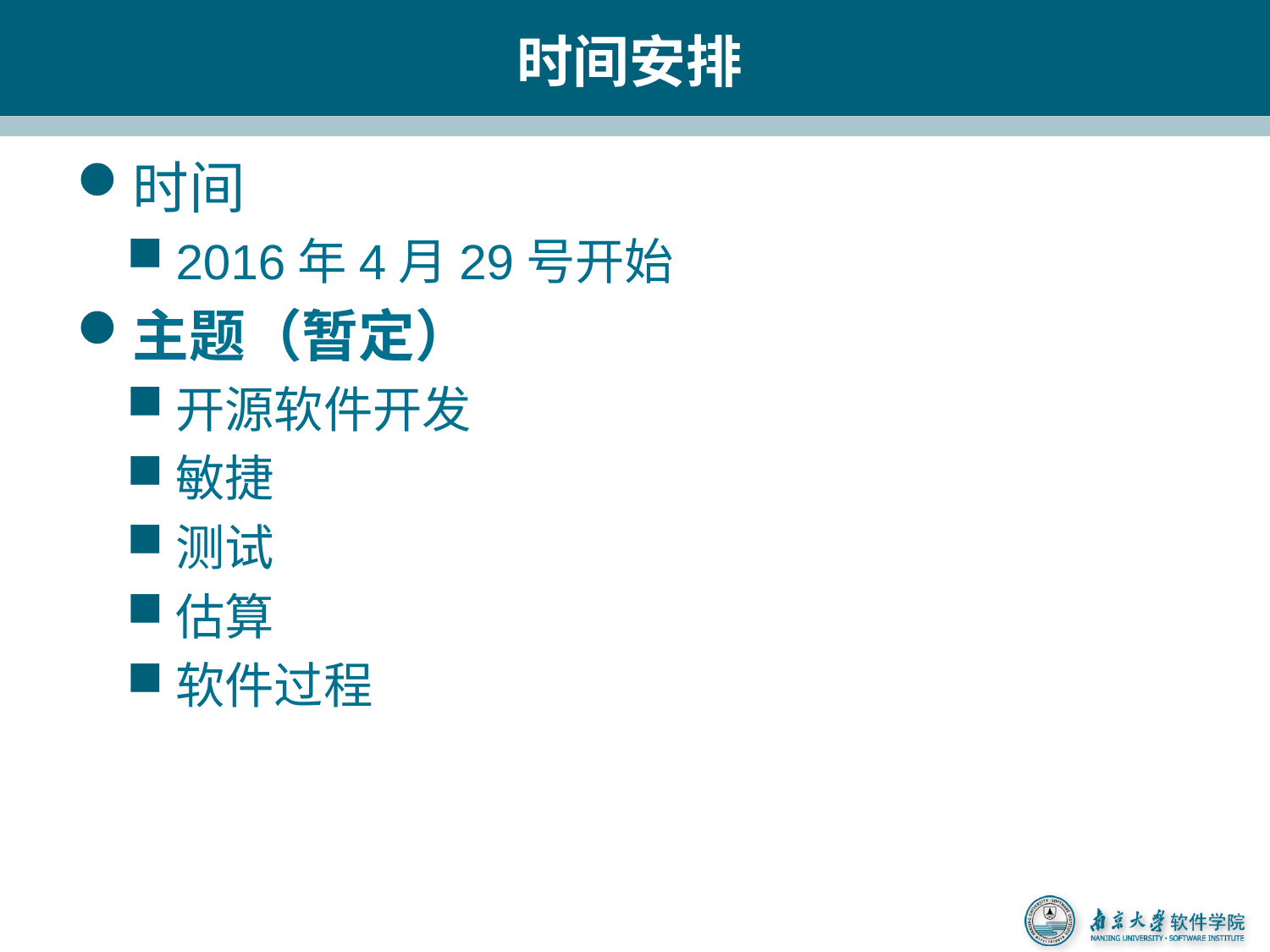

# 时间安排
时间
2016年4月29号开始
主题（暂定）
开源软件开发
敏捷
测试
估算
软件过程